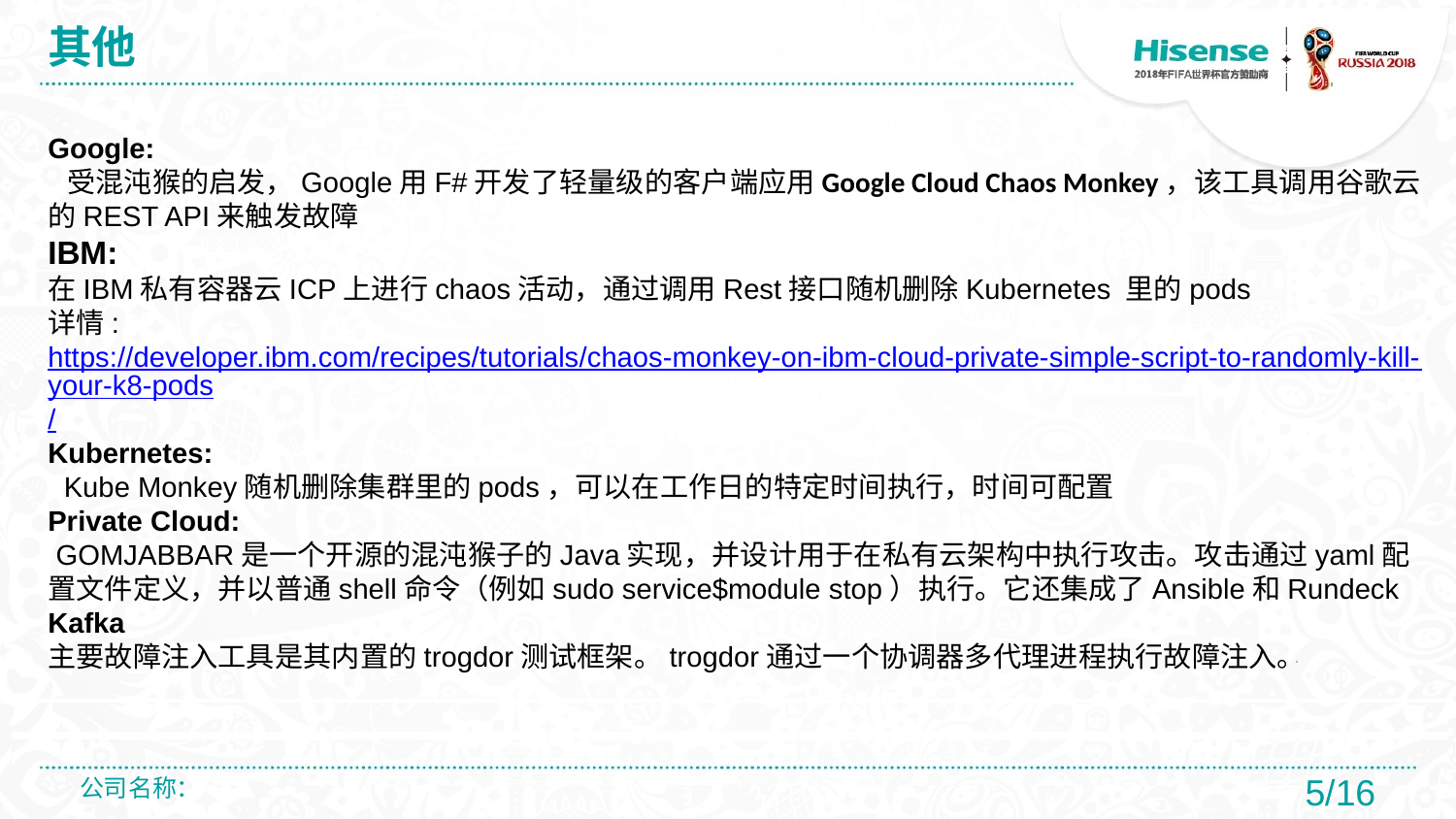

# 其他
Google:
  受混沌猴的启发，Google用F#开发了轻量级的客户端应用Google Cloud Chaos Monkey，该工具调用谷歌云的REST API来触发故障
IBM:
在IBM私有容器云ICP上进行chaos活动，通过调用Rest接口随机删除Kubernetes 里的pods
详情:
https://developer.ibm.com/recipes/tutorials/chaos-monkey-on-ibm-cloud-private-simple-script-to-randomly-kill-your-k8-pods/
Kubernetes:
  Kube Monkey随机删除集群里的pods，可以在工作日的特定时间执行，时间可配置
Private Cloud:
 GOMJABBAR是一个开源的混沌猴子的Java实现，并设计用于在私有云架构中执行攻击。攻击通过yaml配置文件定义，并以普通shell命令（例如sudo service$module stop）执行。它还集成了Ansible和Rundeck
Kafka
主要故障注入工具是其内置的trogdor测试框架。trogdor通过一个协调器多代理进程执行故障注入。

公司名称：
5/16